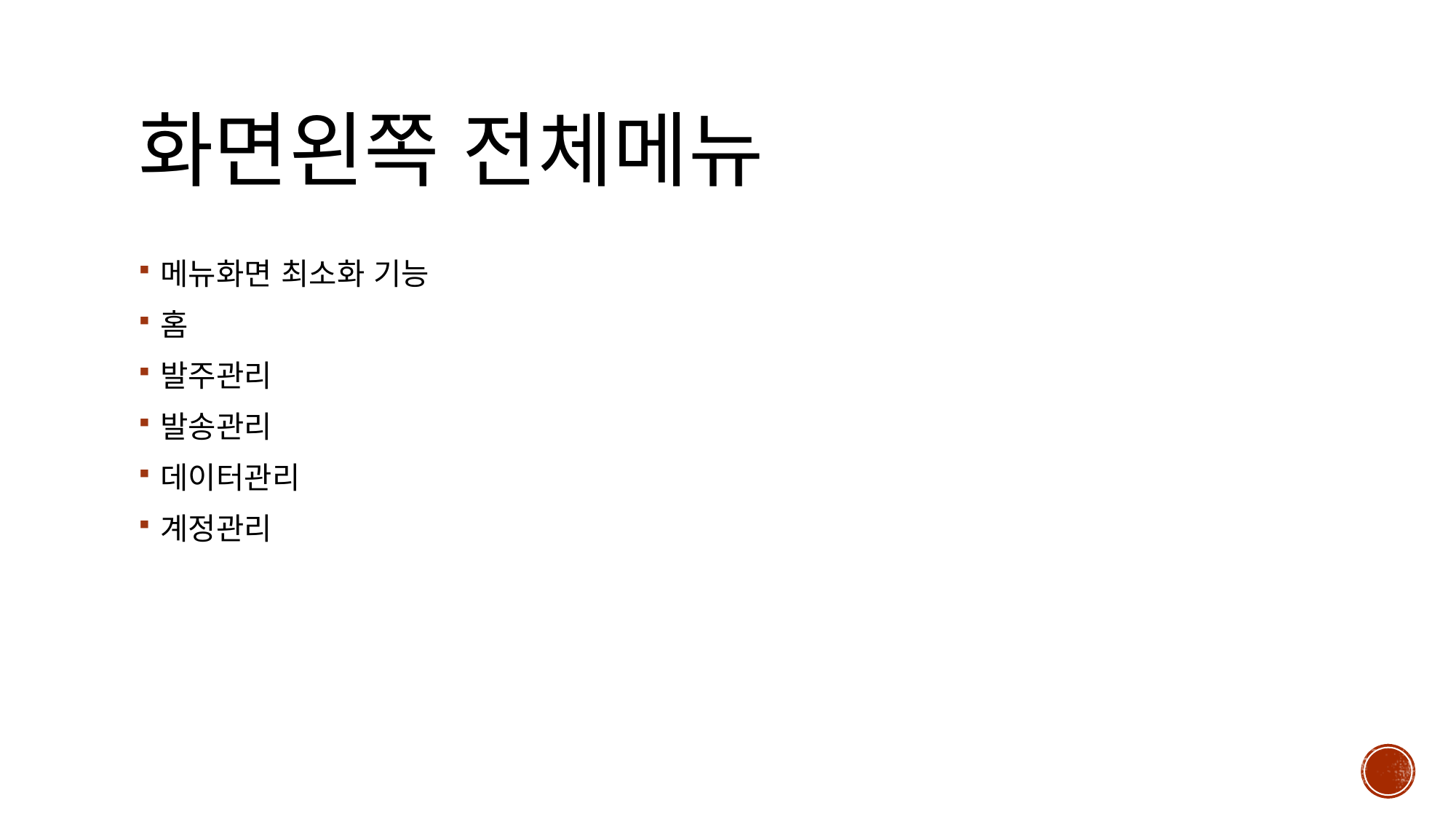

# 화면왼쪽 전체메뉴
메뉴화면 최소화 기능
홈
발주관리
발송관리
데이터관리
계정관리